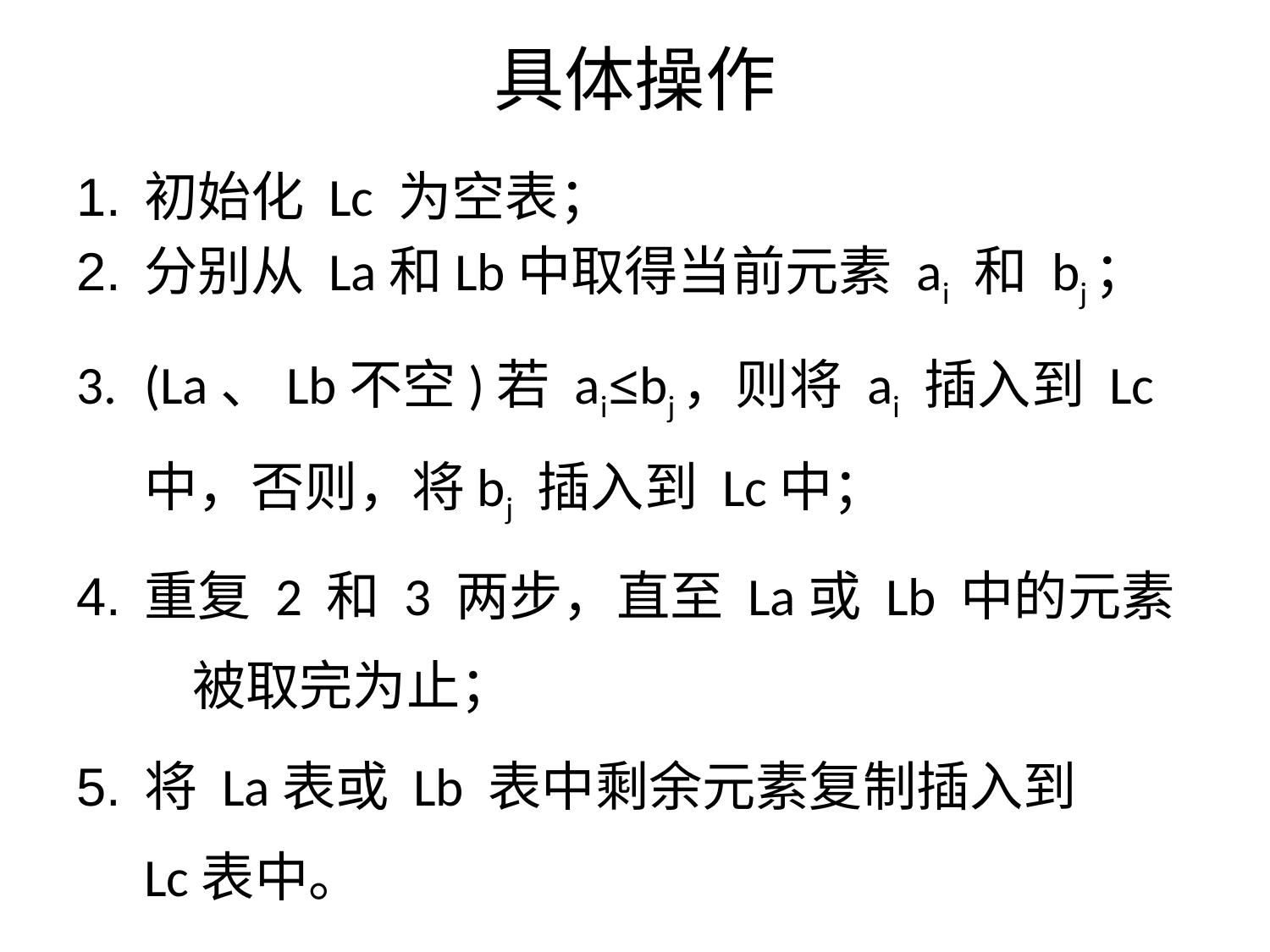

# 具体操作
初始化 Lc 为空表；
分别从 La和Lb中取得当前元素 ai 和 bj；
(La、Lb不空)若 ai≤bj，则将 ai 插入到 Lc 中，否则，将bj 插入到 Lc中；
重复 2 和 3 两步，直至 La或 Lb 中的元素      被取完为止；
将 La表或 Lb 表中剩余元素复制插入到       Lc表中。